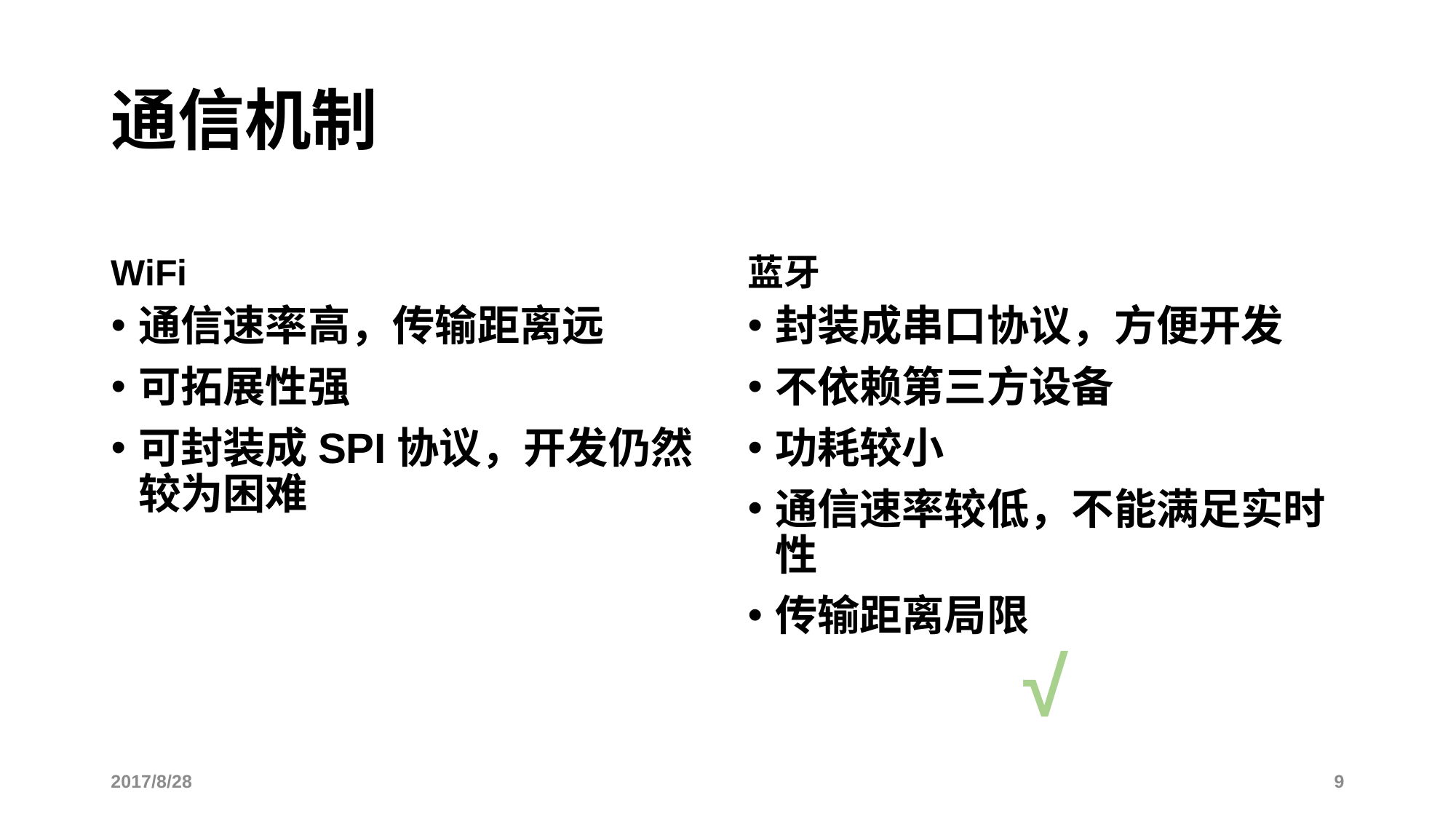

# 通信机制
WiFi
蓝牙
通信速率高，传输距离远
可拓展性强
可封装成SPI协议，开发仍然较为困难
封装成串口协议，方便开发
不依赖第三方设备
功耗较小
通信速率较低，不能满足实时性
传输距离局限
√
2017/8/28
9